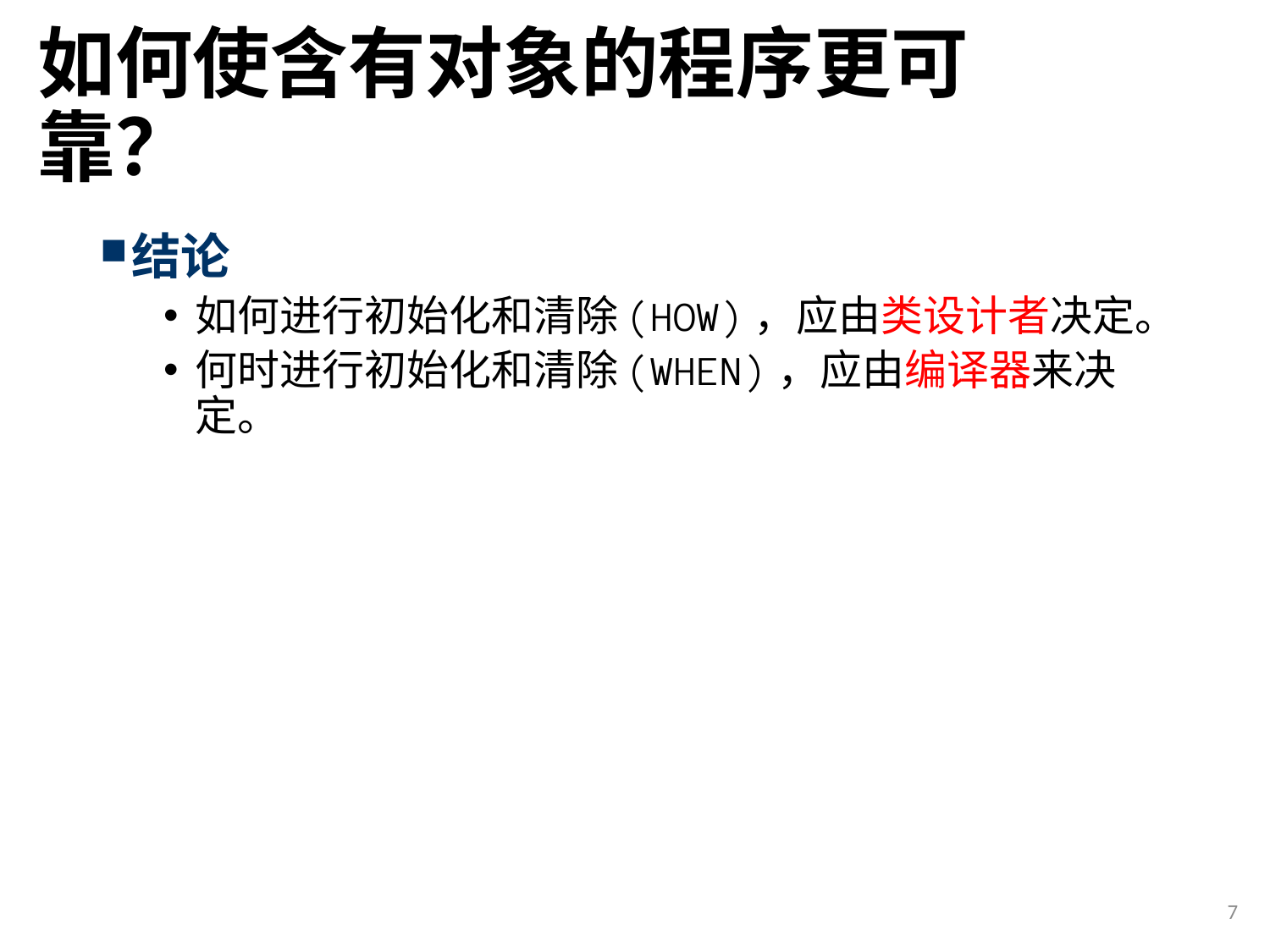

# 如何使含有对象的程序更可靠？
结论
如何进行初始化和清除(HOW)，应由类设计者决定。
何时进行初始化和清除(WHEN)，应由编译器来决定。
7